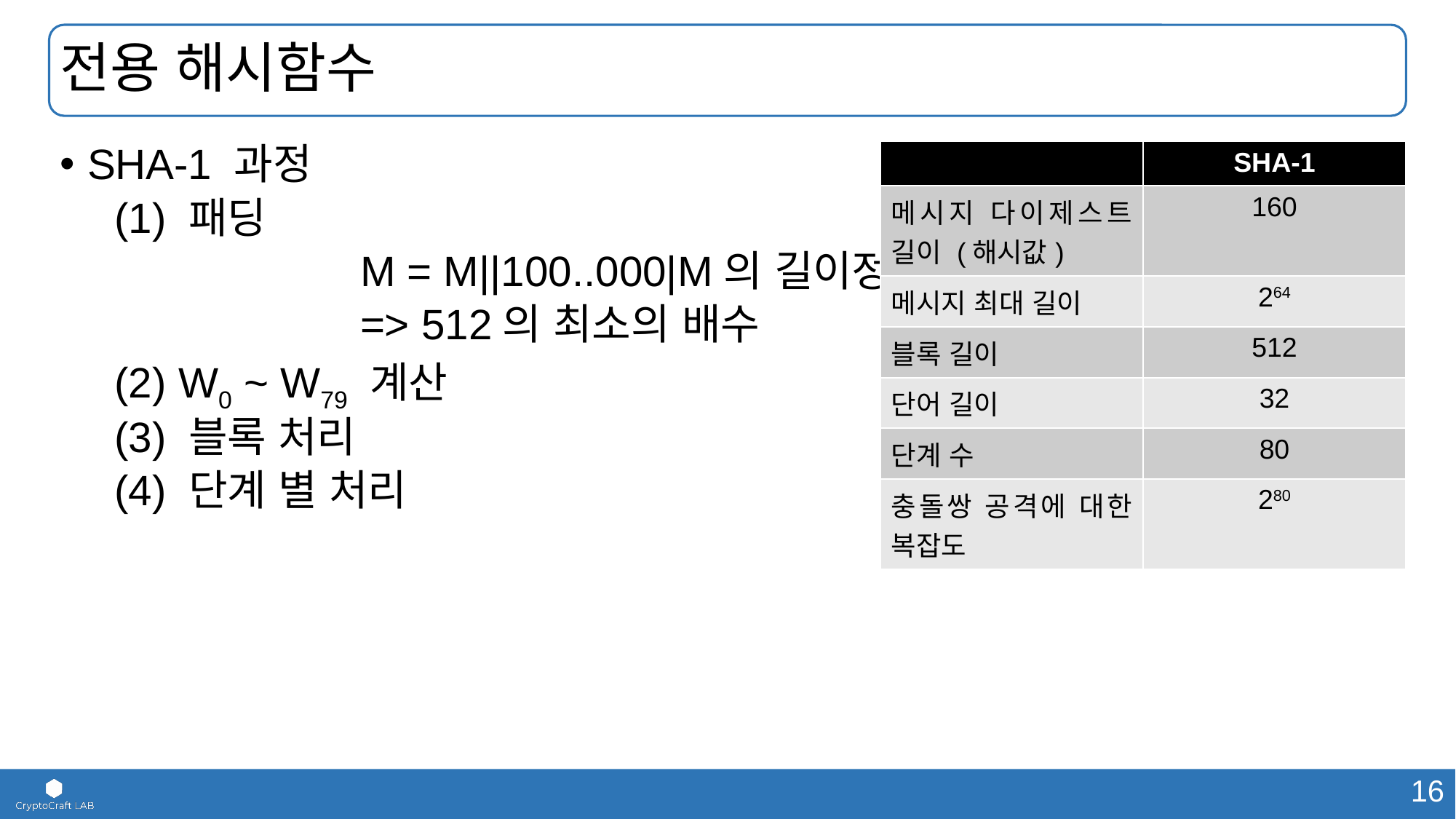

# 전용 해시함수
SHA-1 과정
(1) 패딩
			M = M||100..000|M의 길이정보|
			=> 512의 최소의 배수
(2) W0 ~ W79 계산
(3) 블록 처리
(4) 단계 별 처리
|  | SHA-1 |
| --- | --- |
| 메시지 다이제스트 길이 (해시값) | 160 |
| 메시지 최대 길이 | 264 |
| 블록 길이 | 512 |
| 단어 길이 | 32 |
| 단계 수 | 80 |
| 충돌쌍 공격에 대한 복잡도 | 280 |